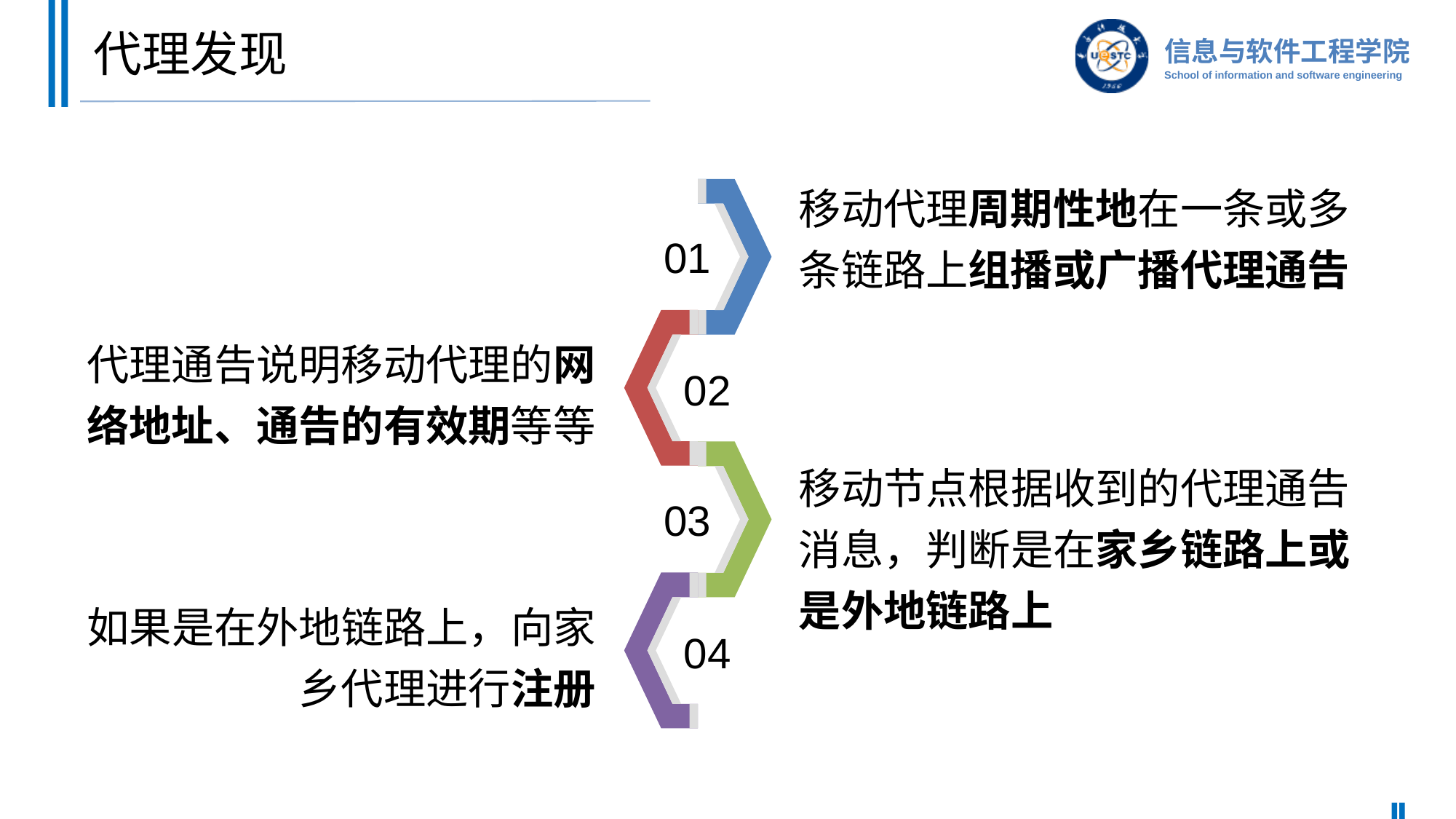

# 代理发现
移动代理周期性地在一条或多条链路上组播或广播代理通告

01

代理通告说明移动代理的网络地址、通告的有效期等等
02

移动节点根据收到的代理通告消息，判断是在家乡链路上或是外地链路上
03

如果是在外地链路上，向家乡代理进行注册
04